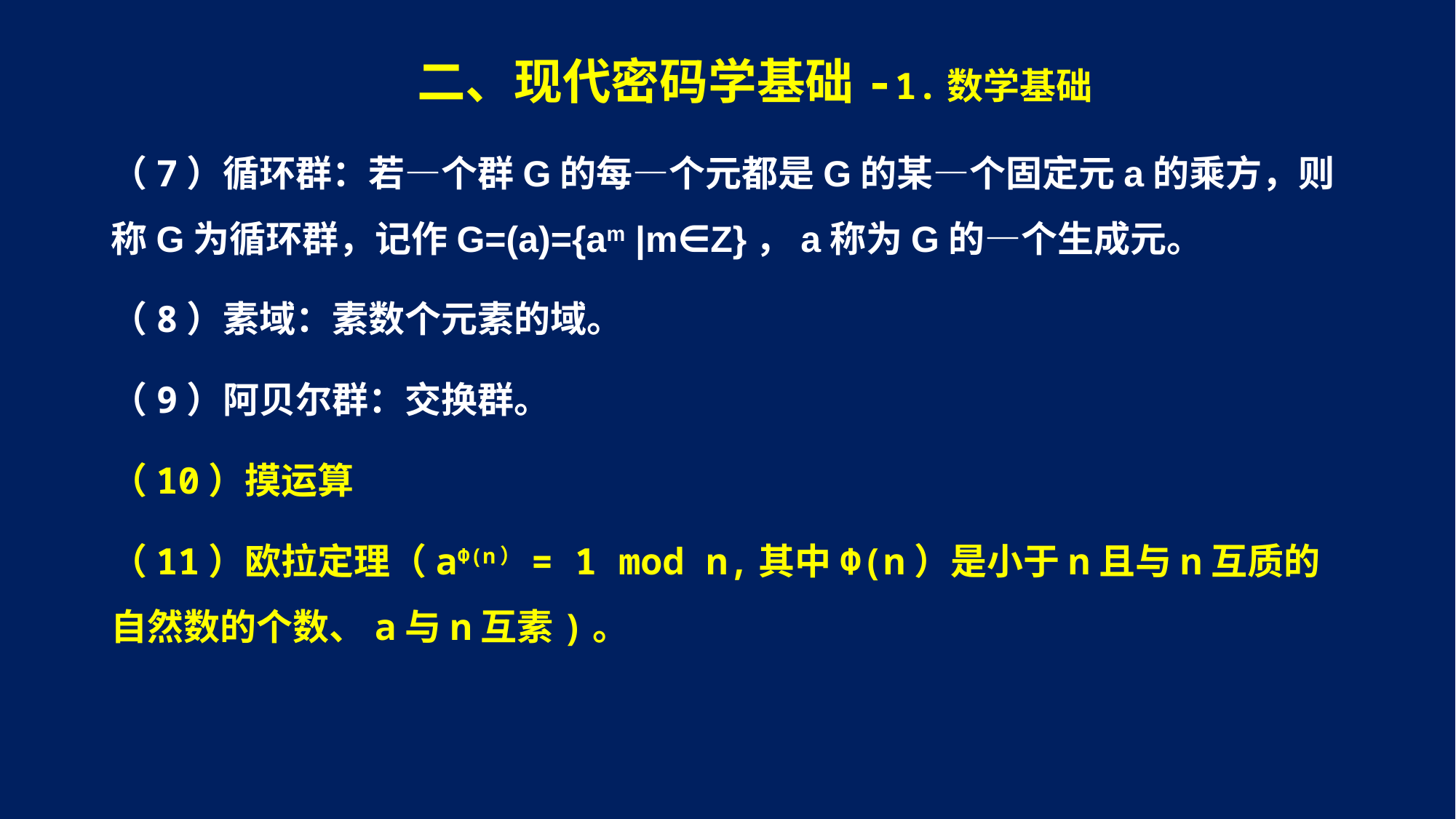

# 二、现代密码学基础-1.数学基础
（7）循环群：若—个群G的每—个元都是G的某—个固定元a的乘方，则称G为循环群，记作G=(a)={am |m∈Z}，a称为G的—个生成元。
（8）素域：素数个元素的域。
（9）阿贝尔群：交换群。
（10）摸运算
（11）欧拉定理（aΦ(n） = 1 mod n,其中Φ(n）是小于n且与n互质的自然数的个数、a与n互素)。